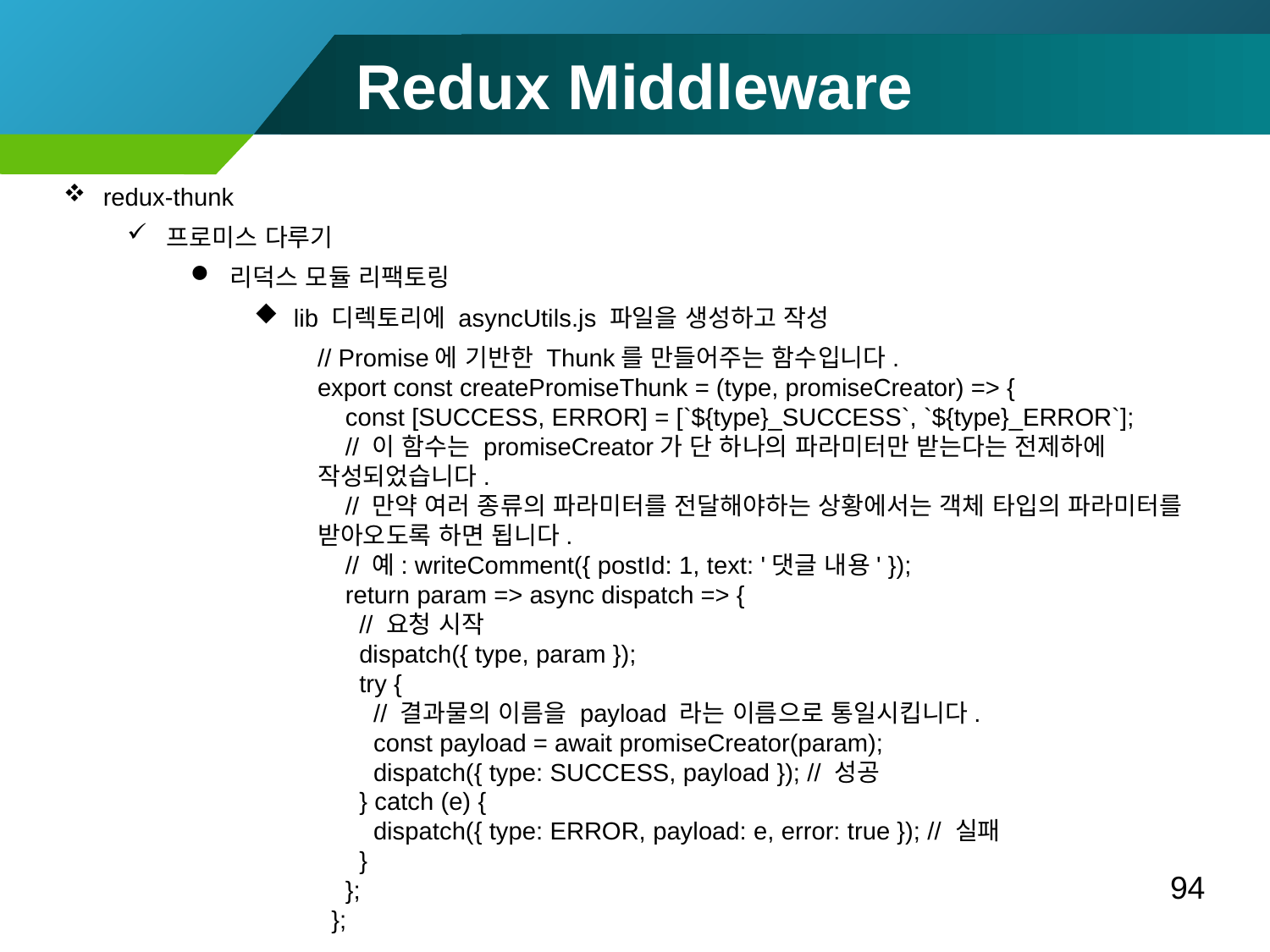

Redux Middleware
redux-thunk
프로미스 다루기
리덕스 모듈 리팩토링
lib 디렉토리에 asyncUtils.js 파일을 생성하고 작성
// Promise에 기반한 Thunk를 만들어주는 함수입니다.
export const createPromiseThunk = (type, promiseCreator) => {
    const [SUCCESS, ERROR] = [`${type}_SUCCESS`, `${type}_ERROR`];
    // 이 함수는 promiseCreator가 단 하나의 파라미터만 받는다는 전제하에 작성되었습니다.
    // 만약 여러 종류의 파라미터를 전달해야하는 상황에서는 객체 타입의 파라미터를 받아오도록 하면 됩니다.
    // 예: writeComment({ postId: 1, text: '댓글 내용' });
    return param => async dispatch => {
      // 요청 시작
      dispatch({ type, param });
      try {
        // 결과물의 이름을 payload 라는 이름으로 통일시킵니다.
        const payload = await promiseCreator(param);
        dispatch({ type: SUCCESS, payload }); // 성공
      } catch (e) {
        dispatch({ type: ERROR, payload: e, error: true }); // 실패
      }
    };
  };
94